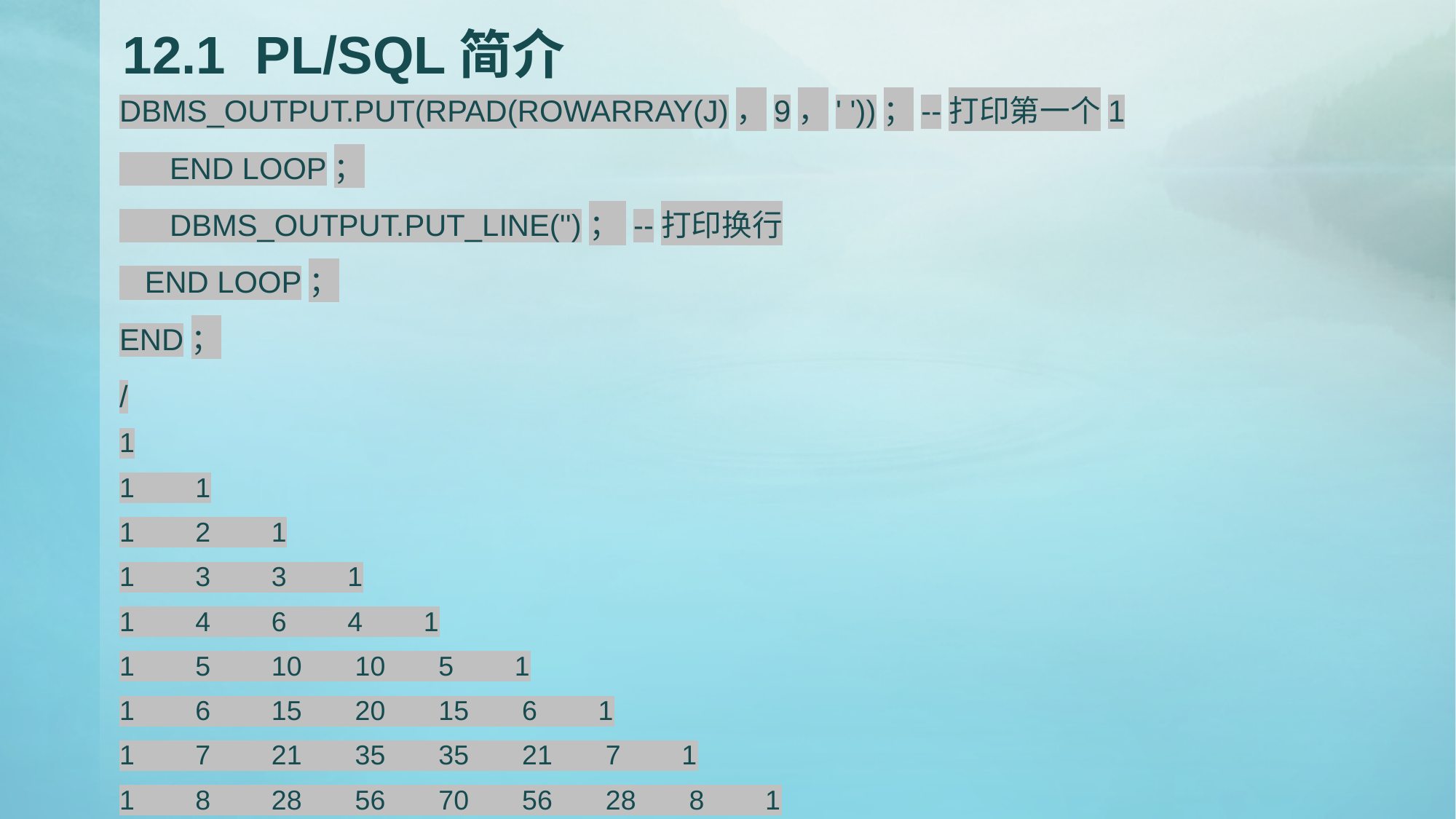

# 12.1  PL/SQL简介
DBMS_OUTPUT.PUT(RPAD(ROWARRAY(J)，9，' '))；--打印第一个1
      END LOOP；
      DBMS_OUTPUT.PUT_LINE('')； --打印换行
   END LOOP；
END；
/
1
1        1
1        2        1
1        3        3        1
1        4        6        4        1
1        5        10       10       5        1
1        6        15       20       15       6        1
1        7        21       35       35       21       7        1
1        8        28       56       70       56       28       8        1